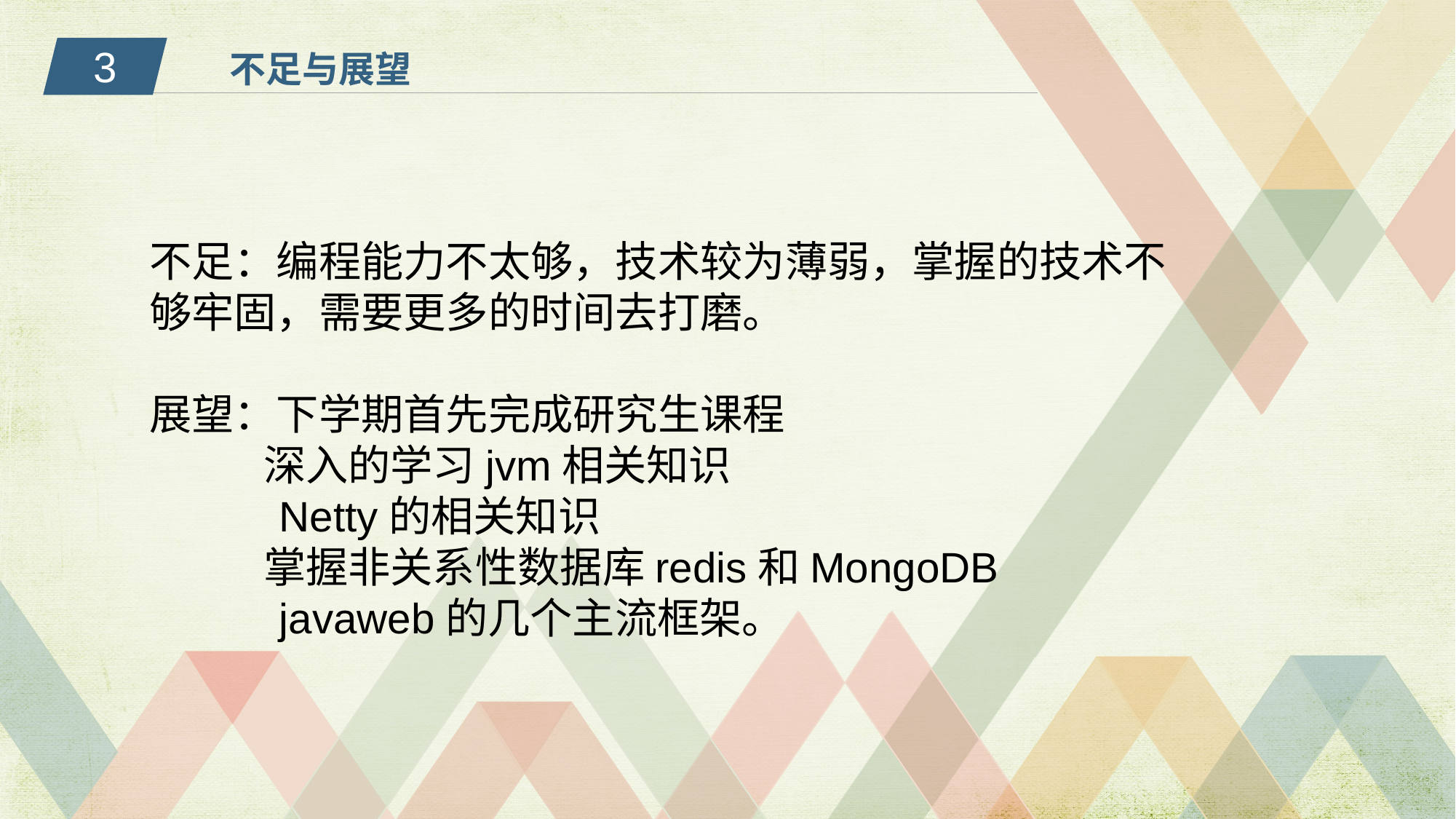

3

不足与展望

不足：编程能力不太够，技术较为薄弱，掌握的技术不够牢固，需要更多的时间去打磨。

展望：下学期首先完成研究生课程
           深入的学习jvm相关知识
           Netty的相关知识
           掌握非关系性数据库redis和MongoDB
           javaweb的几个主流框架。